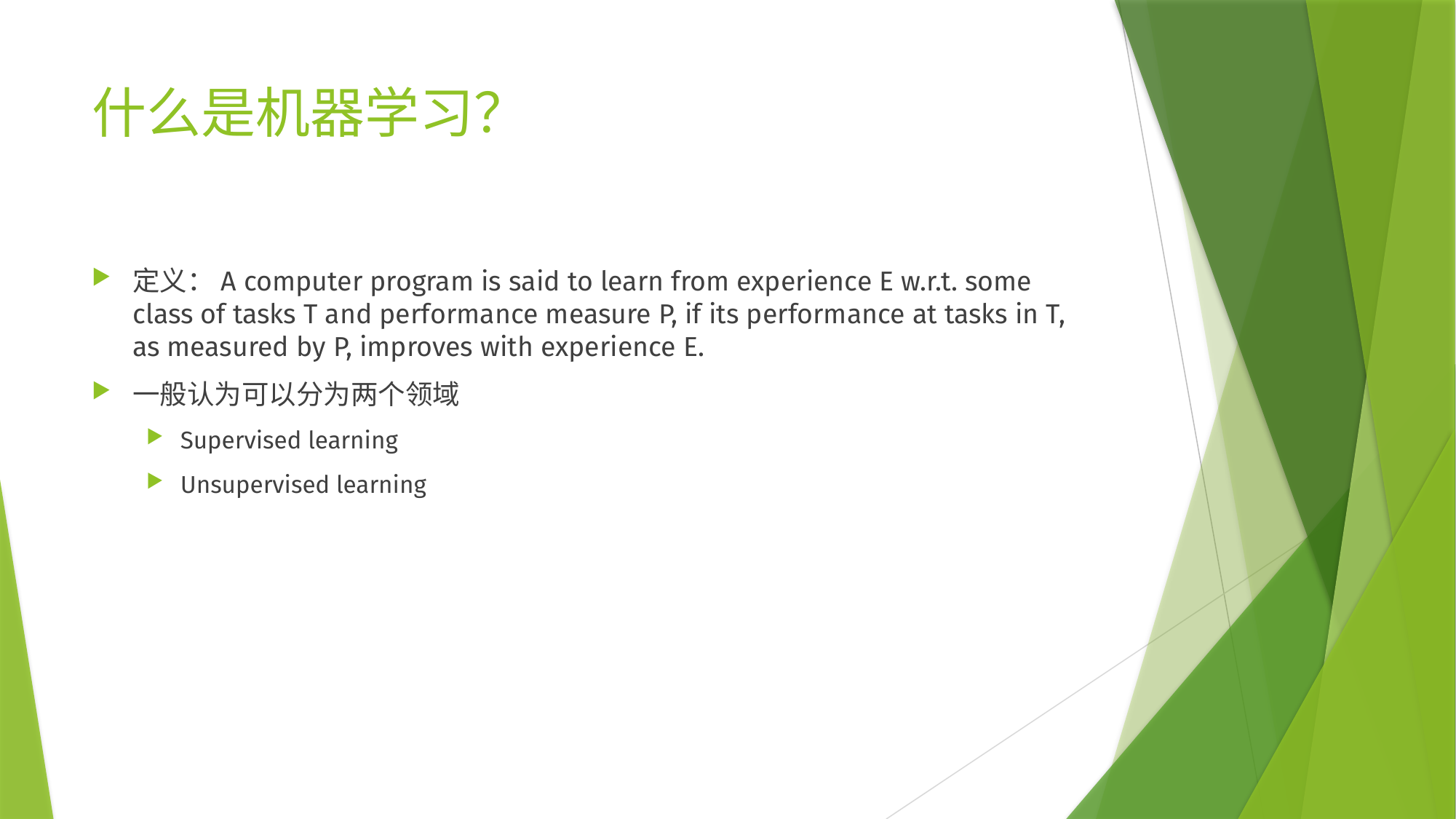

# 什么是机器学习？
定义：A computer program is said to learn from experience E w.r.t. some class of tasks T and performance measure P, if its performance at tasks in T, as measured by P, improves with experience E.
一般认为可以分为两个领域
Supervised learning
Unsupervised learning